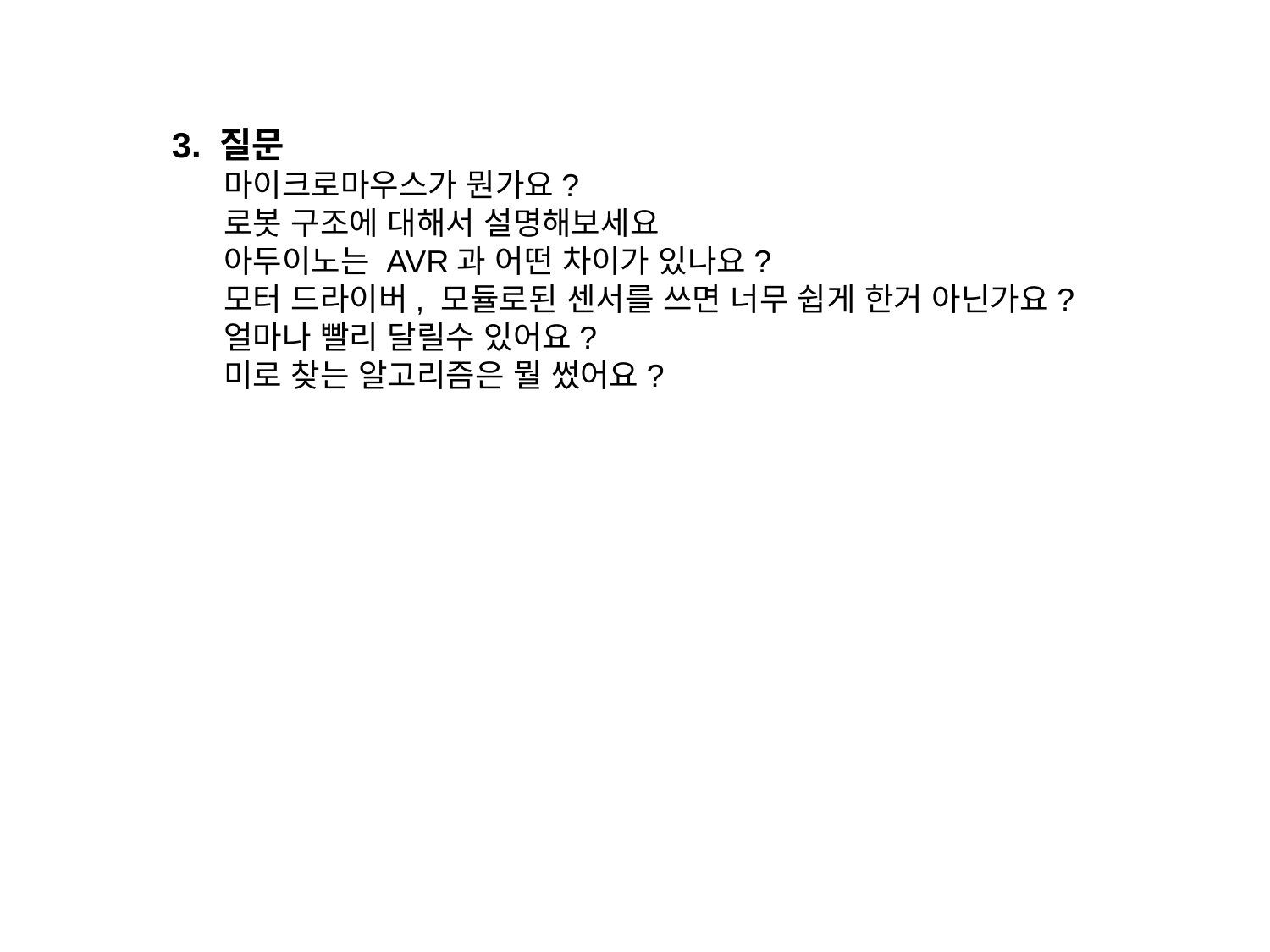

3. 질문
     마이크로마우스가 뭔가요?
     로봇 구조에 대해서 설명해보세요
     아두이노는 AVR과 어떤 차이가 있나요?
     모터 드라이버, 모듈로된 센서를 쓰면 너무 쉽게 한거 아닌가요?
     얼마나 빨리 달릴수 있어요?
     미로 찾는 알고리즘은 뭘 썼어요?